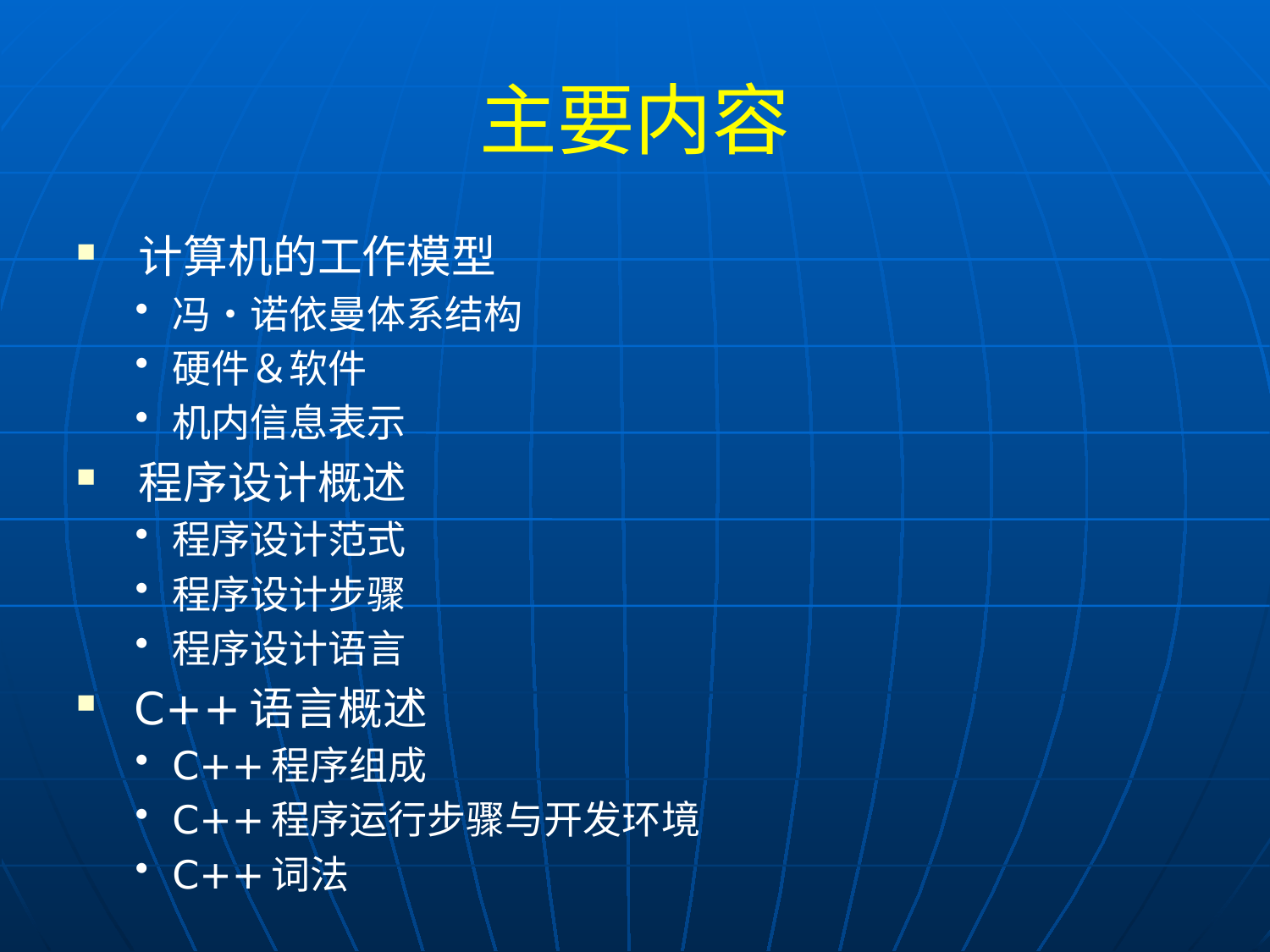

# 主要内容
 计算机的工作模型
冯•诺依曼体系结构
硬件＆软件
机内信息表示
 程序设计概述
程序设计范式
程序设计步骤
程序设计语言
 C++语言概述
C++程序组成
C++程序运行步骤与开发环境
C++词法